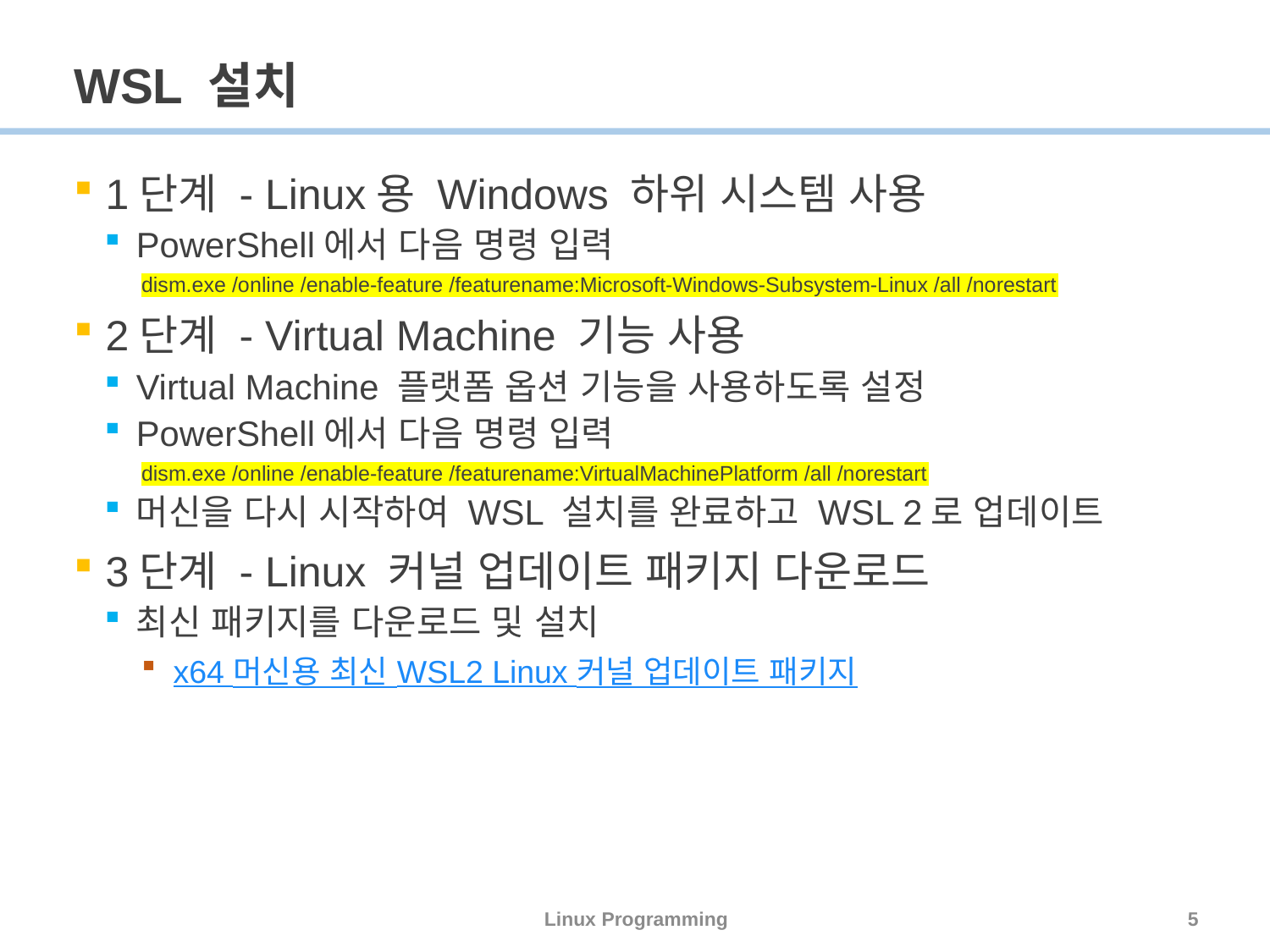

# WSL 설치
1단계 - Linux용 Windows 하위 시스템 사용
PowerShell에서 다음 명령 입력
dism.exe /online /enable-feature /featurename:Microsoft-Windows-Subsystem-Linux /all /norestart
2단계 - Virtual Machine 기능 사용
Virtual Machine 플랫폼 옵션 기능을 사용하도록 설정
PowerShell에서 다음 명령 입력
dism.exe /online /enable-feature /featurename:VirtualMachinePlatform /all /norestart
머신을 다시 시작하여 WSL 설치를 완료하고 WSL 2로 업데이트
3단계 - Linux 커널 업데이트 패키지 다운로드
최신 패키지를 다운로드 및 설치
x64 머신용 최신 WSL2 Linux 커널 업데이트 패키지
Linux Programming
5